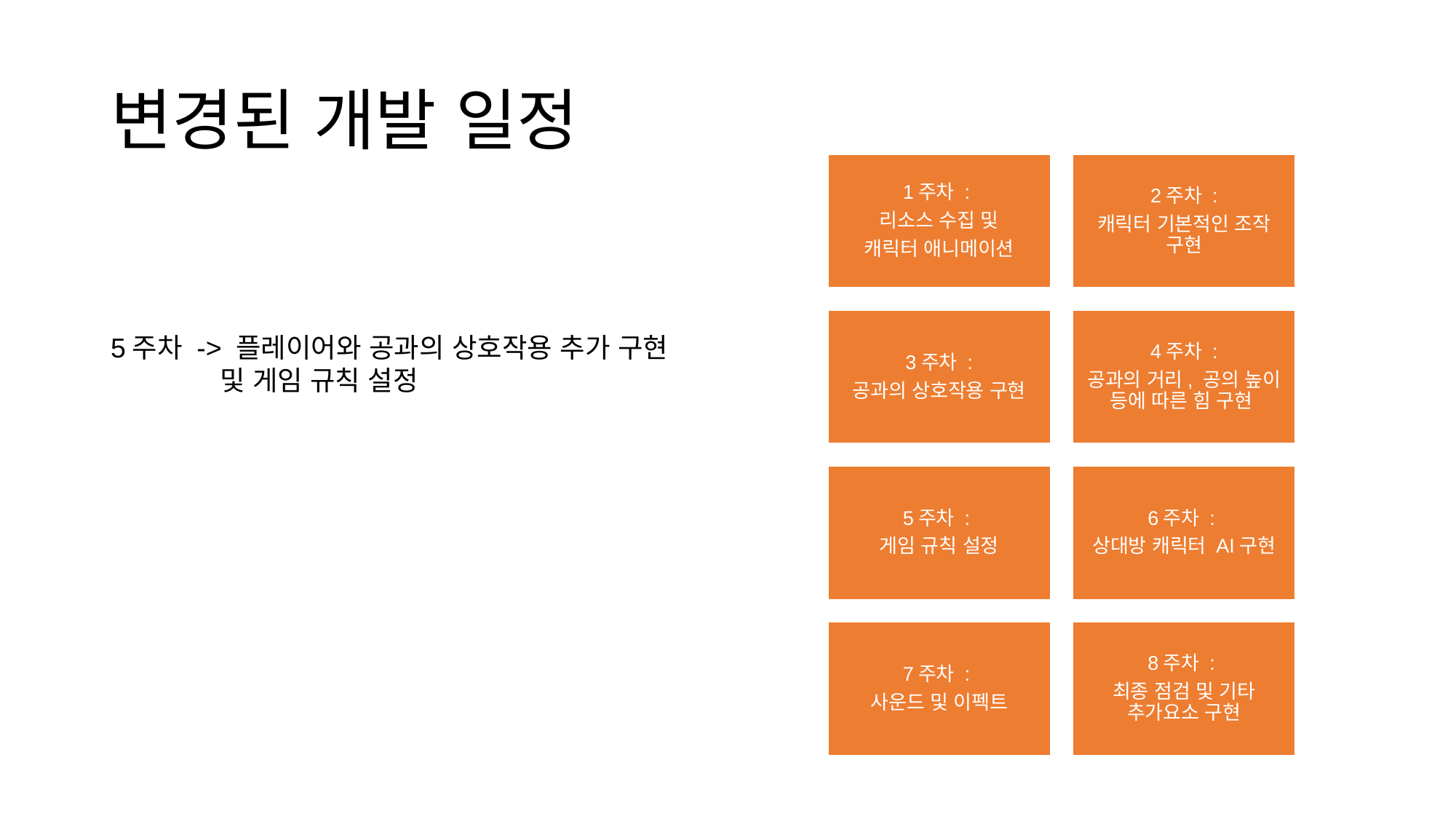

# 변경된 개발 일정
1주차 :
리소스 수집 및
캐릭터 애니메이션
2주차 :
캐릭터 기본적인 조작 구현
3주차 :
공과의 상호작용 구현
4주차 :
공과의 거리, 공의 높이 등에 따른 힘 구현
5주차 :
게임 규칙 설정
6주차 :
상대방 캐릭터 AI구현
7주차 :
사운드 및 이펙트
8주차 :
최종 점검 및 기타 추가요소 구현
5주차 -> 플레이어와 공과의 상호작용 추가 구현 	및 게임 규칙 설정